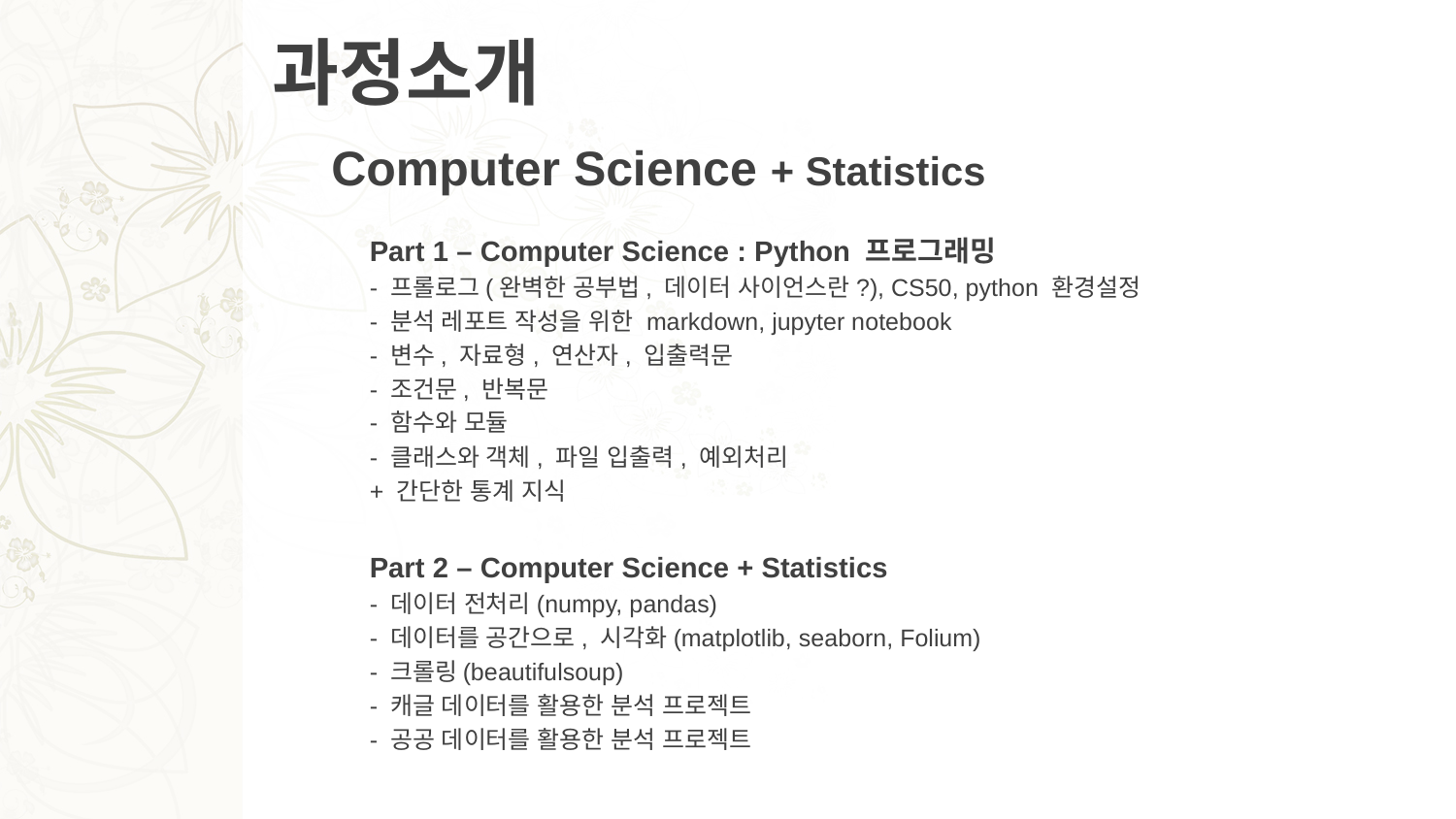

# 과정소개
Computer Science + Statistics
Part 1 – Computer Science : Python 프로그래밍
- 프롤로그(완벽한 공부법, 데이터 사이언스란?), CS50, python 환경설정
- 분석 레포트 작성을 위한 markdown, jupyter notebook
- 변수, 자료형, 연산자, 입출력문
- 조건문, 반복문
- 함수와 모듈
- 클래스와 객체, 파일 입출력, 예외처리
+ 간단한 통계 지식

Part 2 – Computer Science + Statistics
- 데이터 전처리(numpy, pandas)
- 데이터를 공간으로, 시각화(matplotlib, seaborn, Folium)
- 크롤링(beautifulsoup)
- 캐글 데이터를 활용한 분석 프로젝트
- 공공 데이터를 활용한 분석 프로젝트